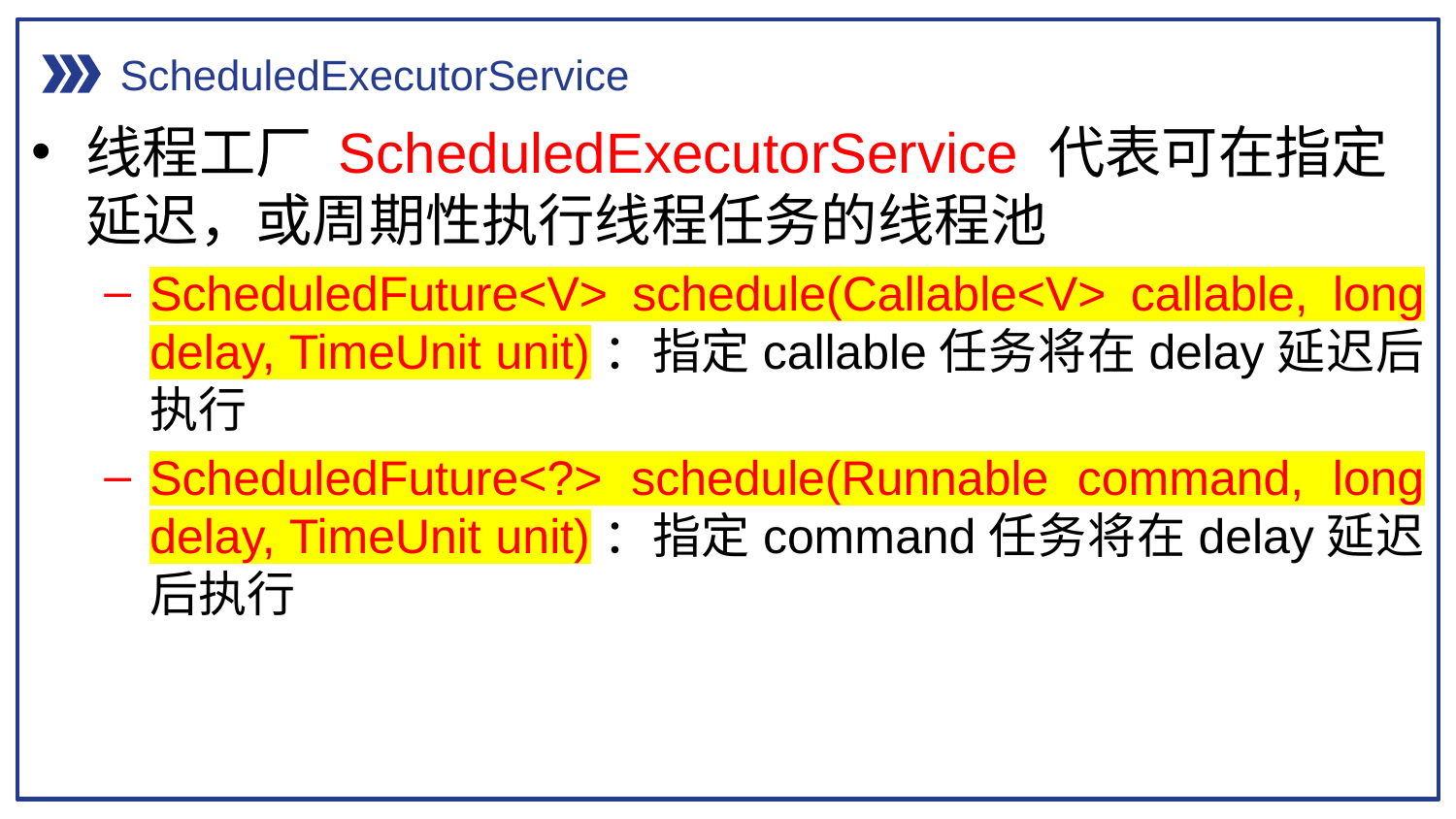

ScheduledExecutorService

线程工厂 ScheduledExecutorService 代表可在指定延迟，或周期性执行线程任务的线程池
ScheduledFuture<V> schedule(Callable<V> callable, long delay, TimeUnit unit)：指定callable任务将在delay延迟后执行
ScheduledFuture<?> schedule(Runnable command, long delay, TimeUnit unit)：指定command任务将在delay延迟后执行